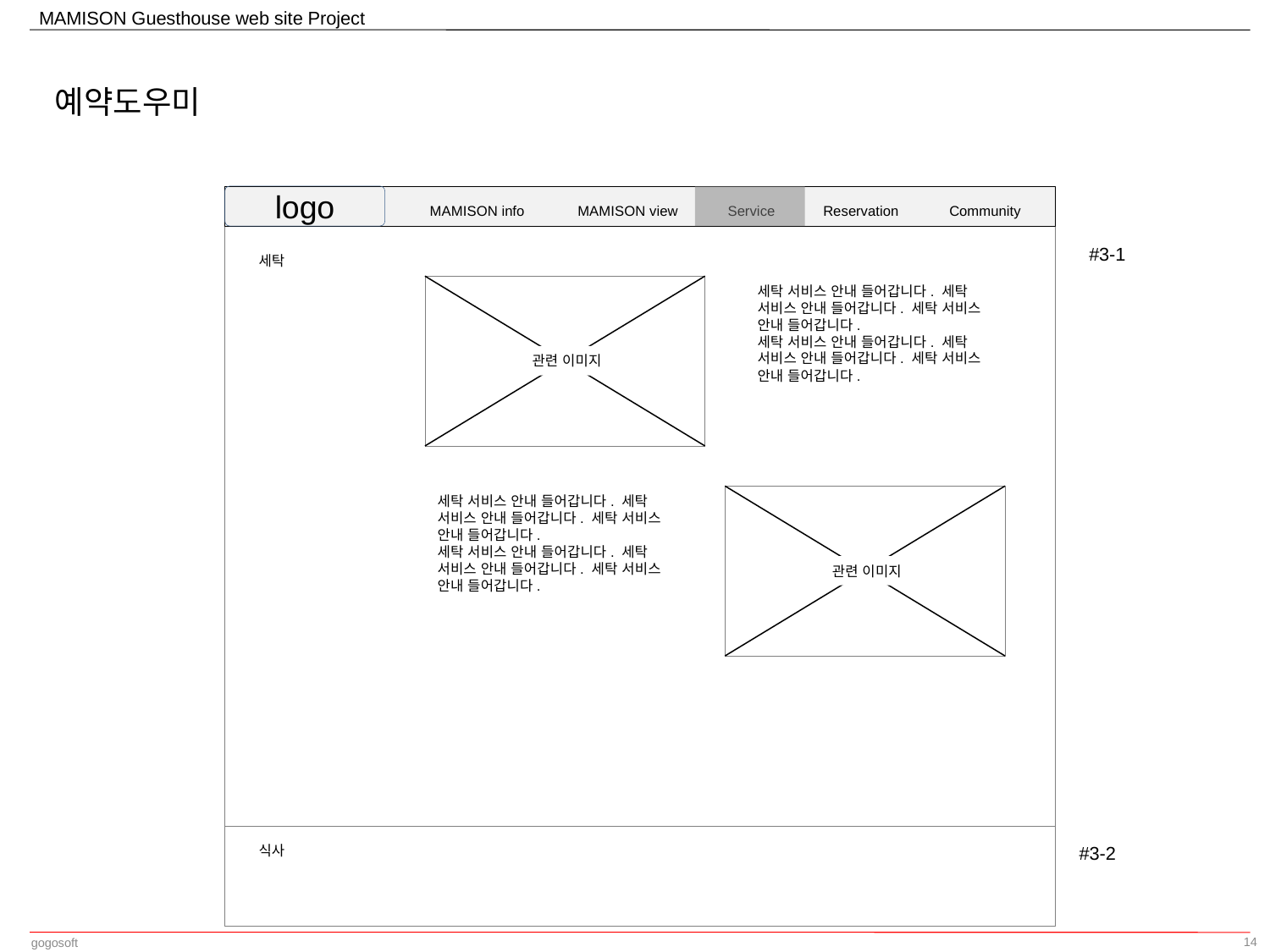

예약도우미

logo

MAMISON info
MAMISON view
Service
Reservation
Community
#3-1
세탁

관련 이미지
세탁 서비스 안내 들어갑니다. 세탁 서비스 안내 들어갑니다. 세탁 서비스 안내 들어갑니다.
세탁 서비스 안내 들어갑니다. 세탁 서비스 안내 들어갑니다. 세탁 서비스 안내 들어갑니다.
세탁 서비스 안내 들어갑니다. 세탁 서비스 안내 들어갑니다. 세탁 서비스 안내 들어갑니다.
세탁 서비스 안내 들어갑니다. 세탁 서비스 안내 들어갑니다. 세탁 서비스 안내 들어갑니다.

관련 이미지

식사
#3-2
14
gogosoft